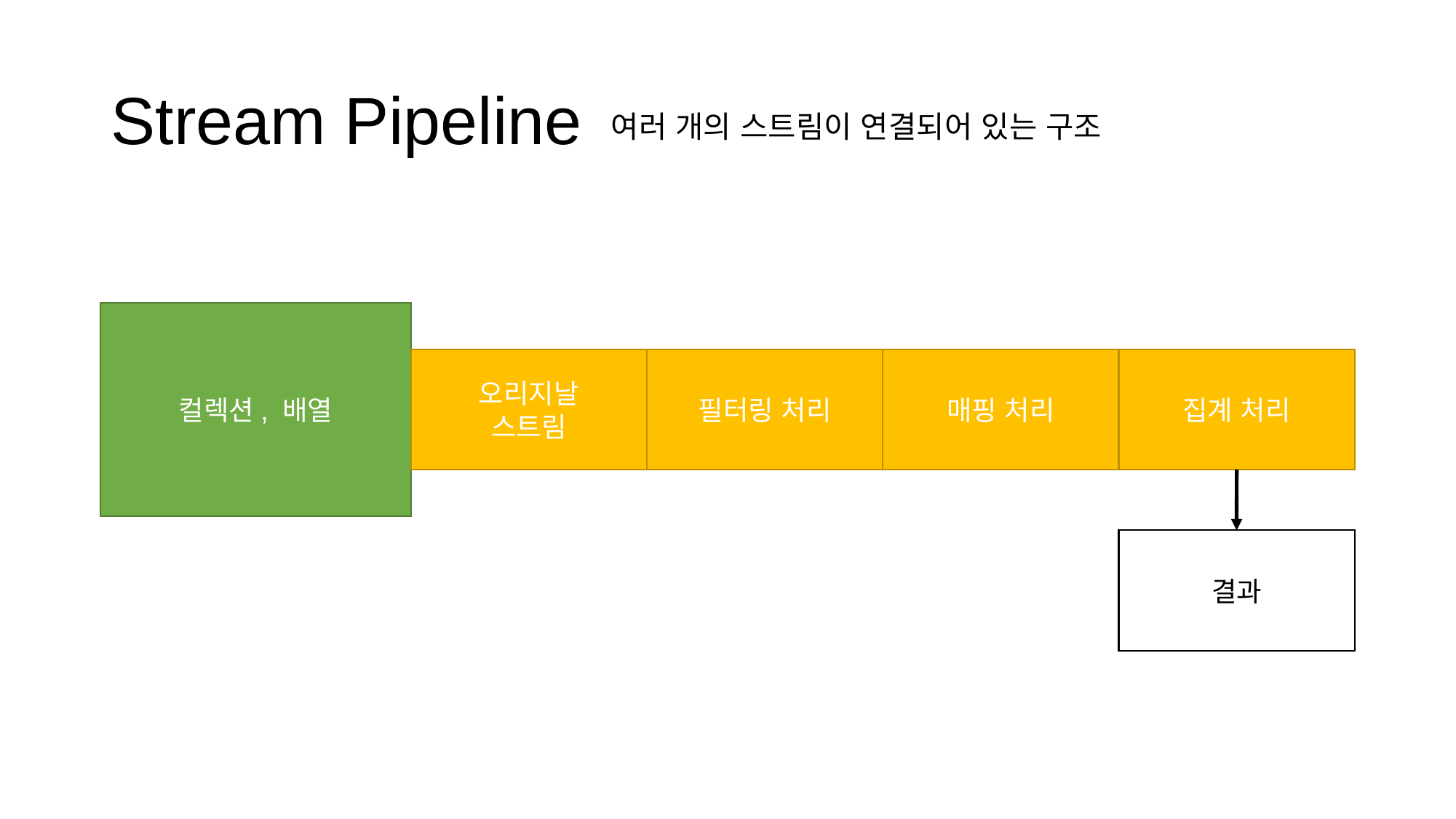

# Stream Pipeline
여러 개의 스트림이 연결되어 있는 구조
컬렉션, 배열
오리지날
스트림
필터링 처리
매핑 처리
집계 처리
결과